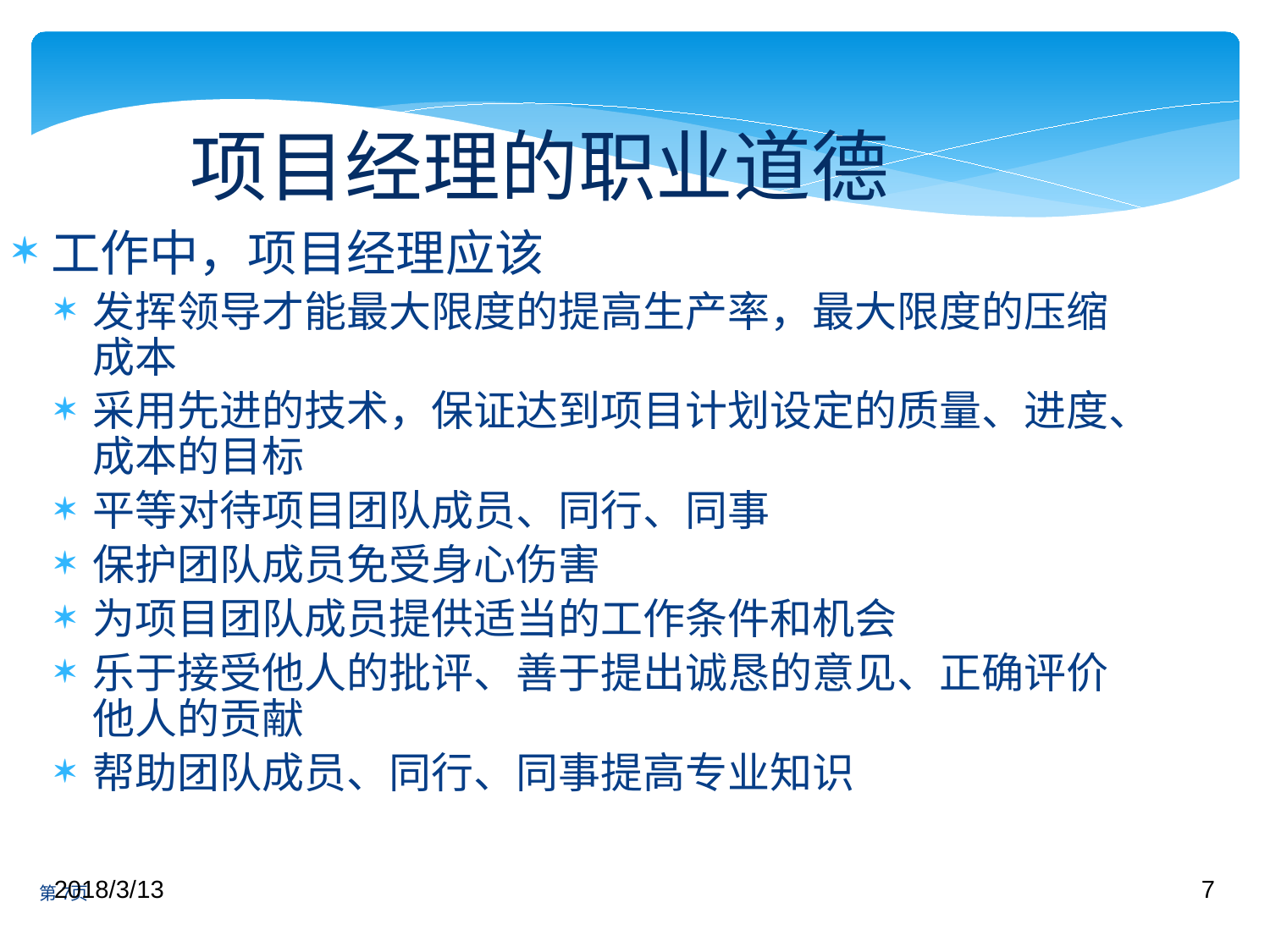

项目经理的职业道德
工作中，项目经理应该
发挥领导才能最大限度的提高生产率，最大限度的压缩成本
采用先进的技术，保证达到项目计划设定的质量、进度、成本的目标
平等对待项目团队成员、同行、同事
保护团队成员免受身心伤害
为项目团队成员提供适当的工作条件和机会
乐于接受他人的批评、善于提出诚恳的意见、正确评价他人的贡献
帮助团队成员、同行、同事提高专业知识
2018/3/13
7
第7页